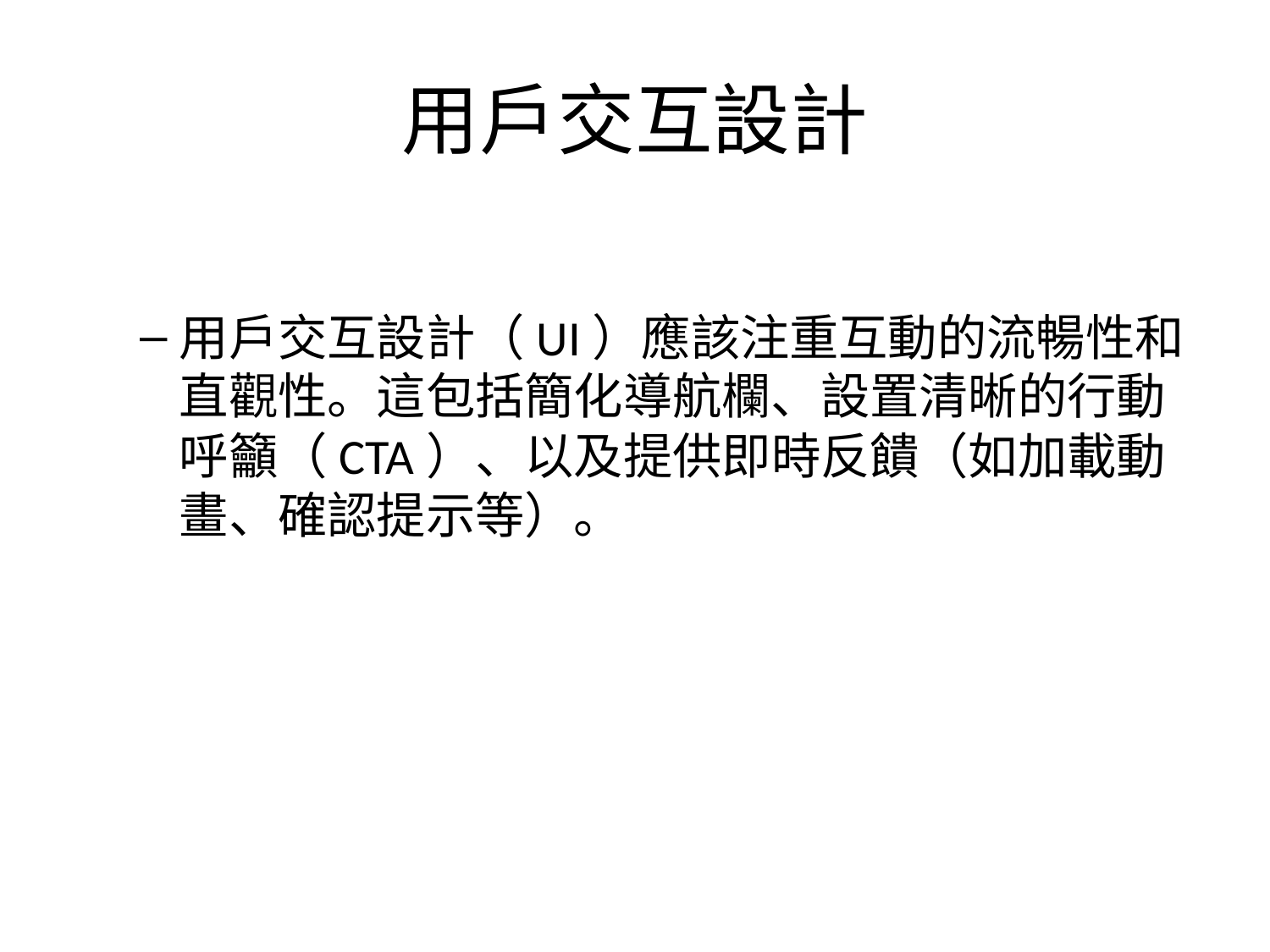

# 用戶交互設計

用戶交互設計（UI）應該注重互動的流暢性和直觀性。這包括簡化導航欄、設置清晰的行動呼籲（CTA）、以及提供即時反饋（如加載動畫、確認提示等）。